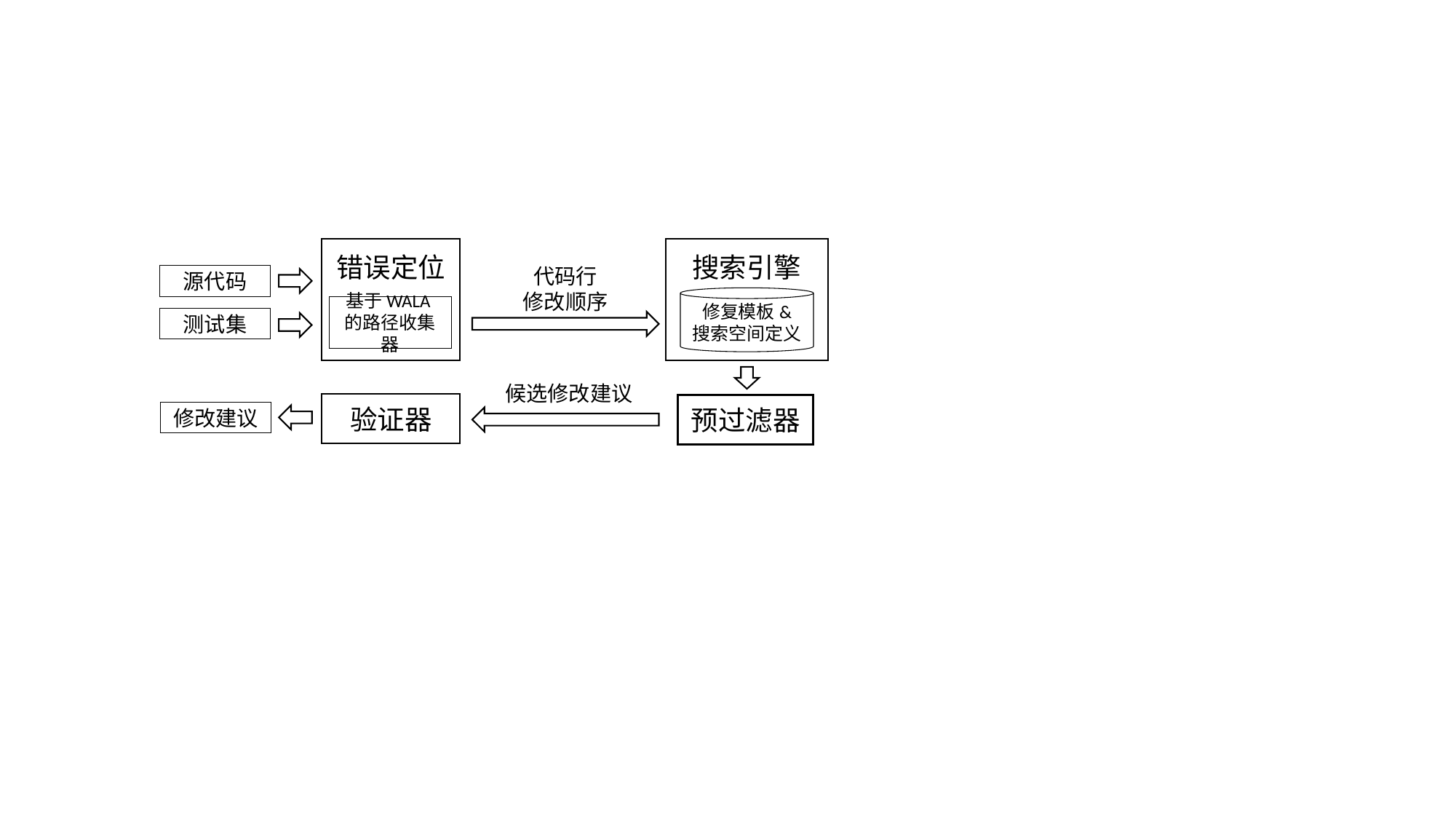

搜索引擎

错误定位

源代码
代码行
修改顺序

修复模板&
搜索空间定义
基于WALA的路径收集器
测试集

候选修改建议
验证器
预过滤器
修改建议